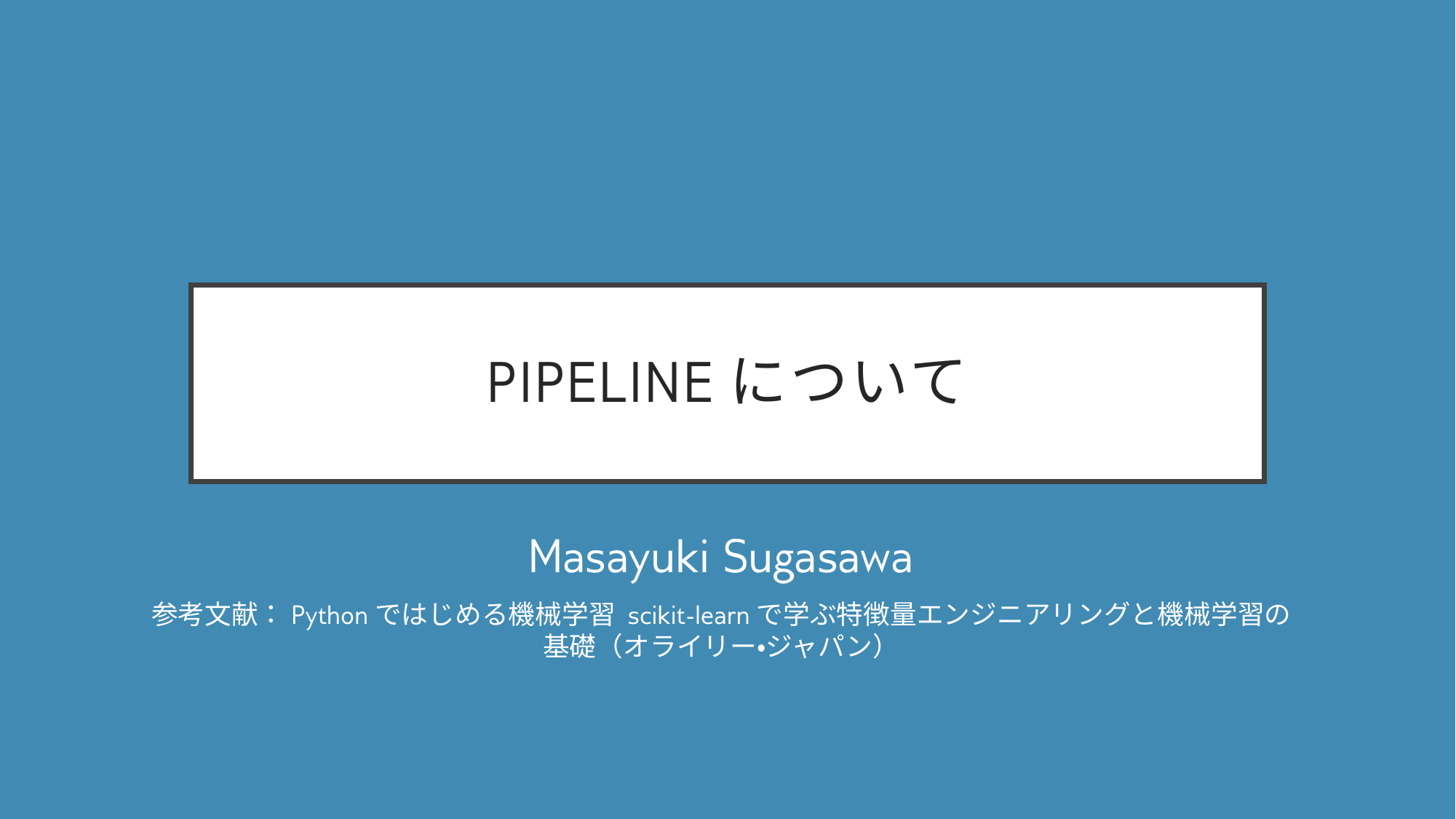

# pipeLINEについて
Masayuki Sugasawa
参考文献：Pythonではじめる機械学習 scikit-learnで学ぶ特徴量エンジニアリングと機械学習の基礎（オライリー・ジャパン）